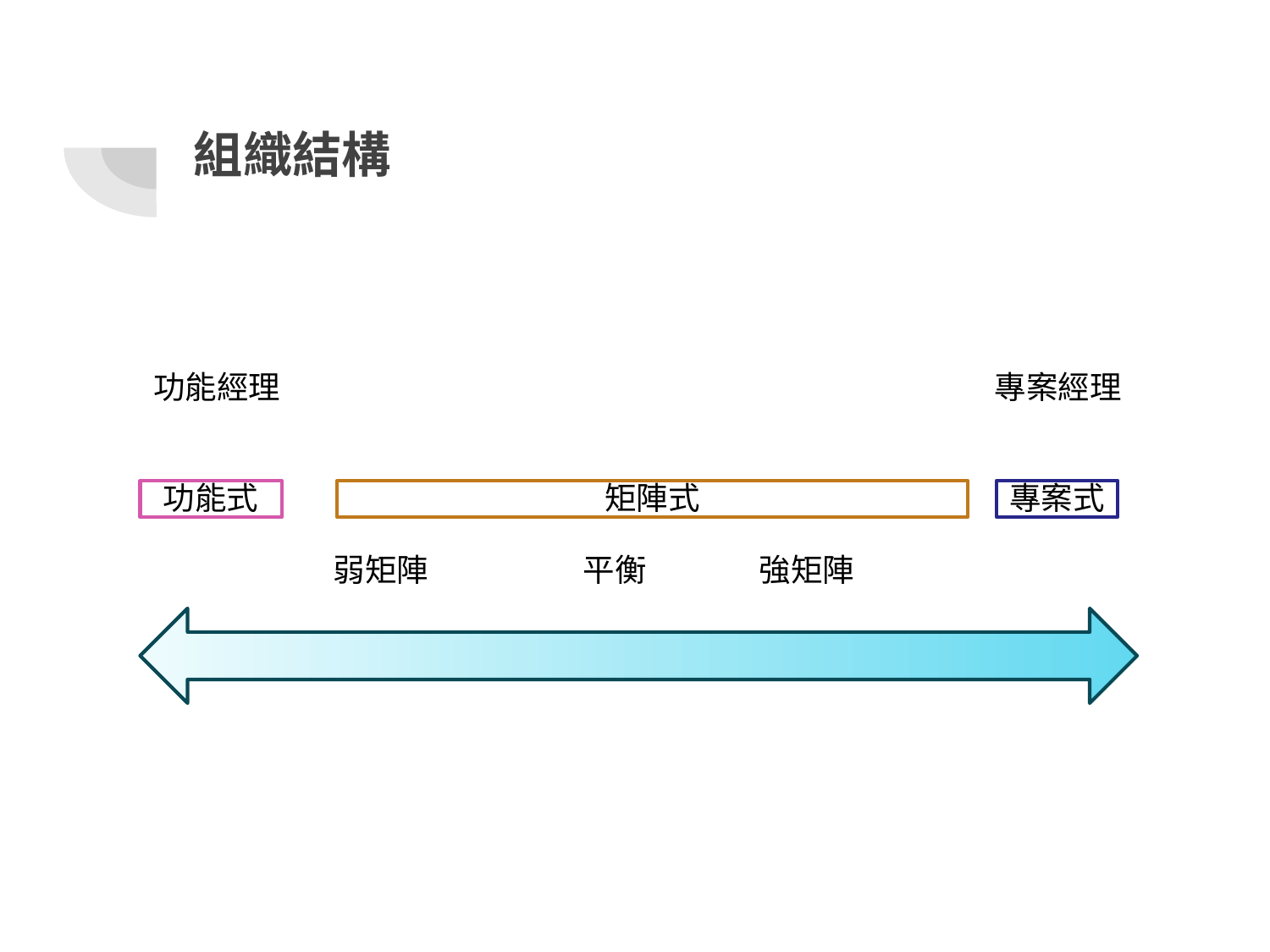

# 組織結構
功能經理
專案經理
專案式
功能式
矩陣式
弱矩陣
平衡
強矩陣